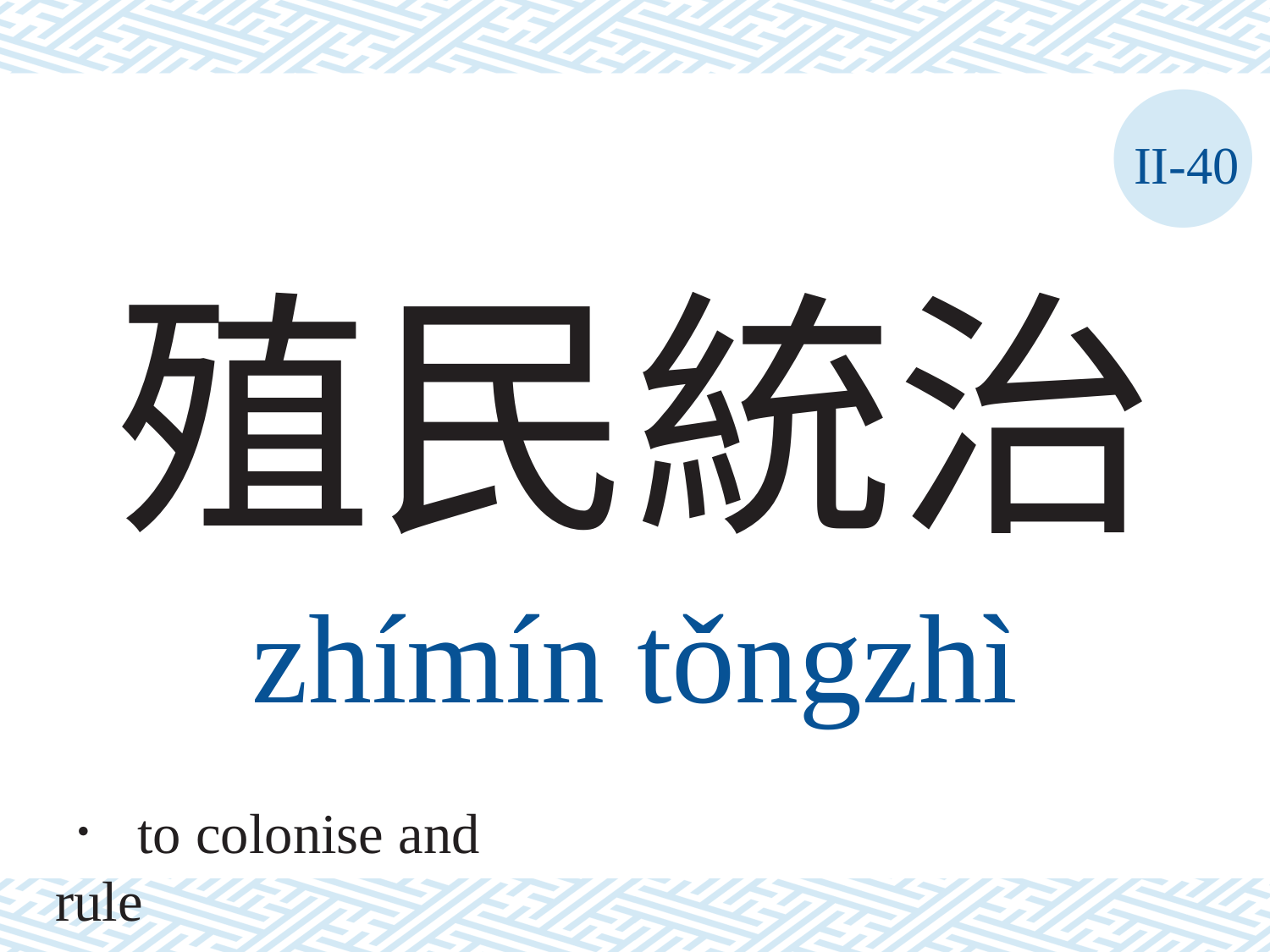

II-40
# 殖民統治
zhímín	tǒngzhì
． to colonise and rule